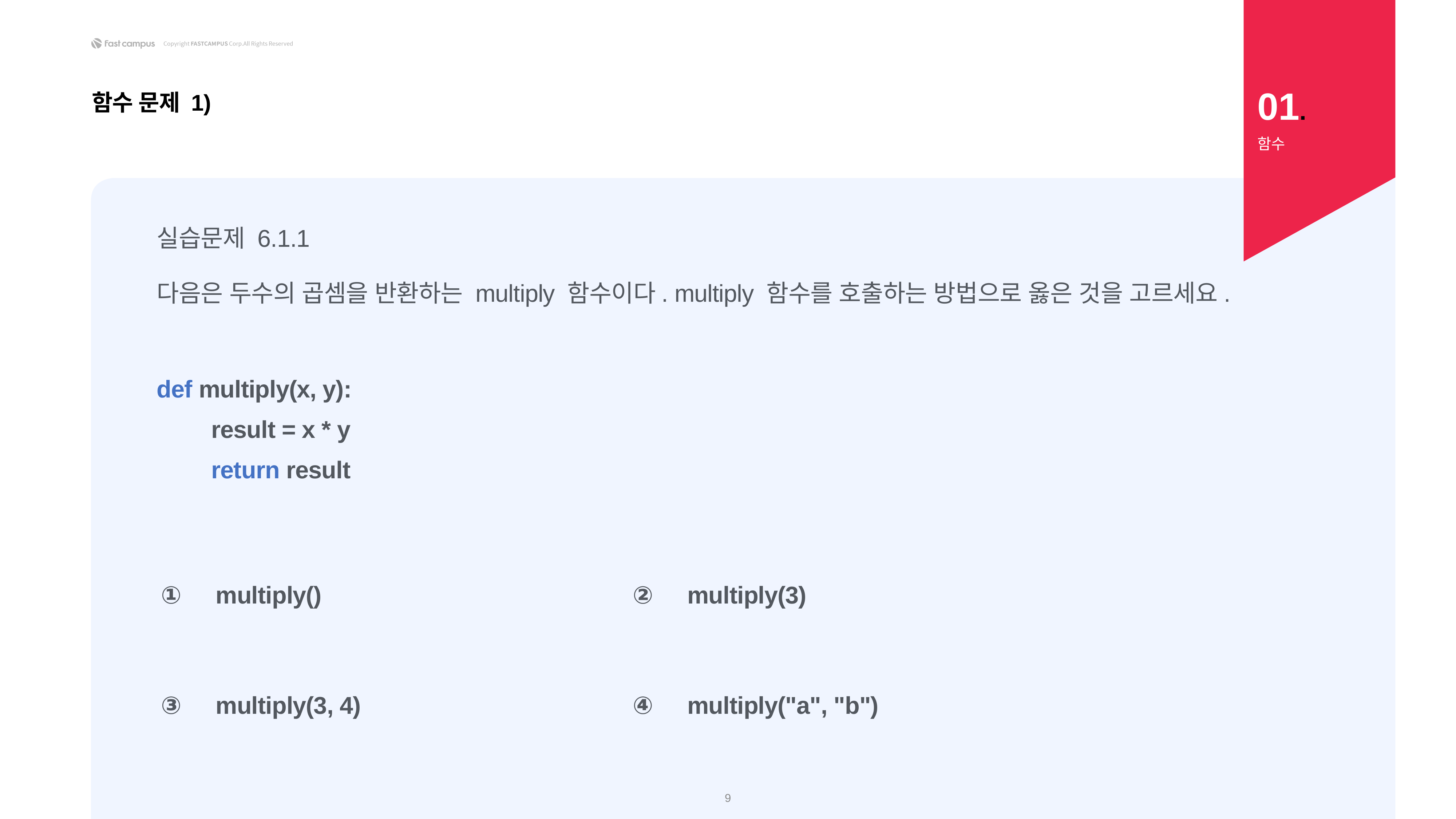

01.
함수 문제 1)
함수
실습문제 6.1.1
다음은 두수의 곱셈을 반환하는 multiply 함수이다. multiply 함수를 호출하는 방법으로 옳은 것을 고르세요.

def multiply(x, y):
	result = x * y
	return result
①	multiply()
②	multiply(3)
③	multiply(3, 4)
④	multiply("a", "b")
9